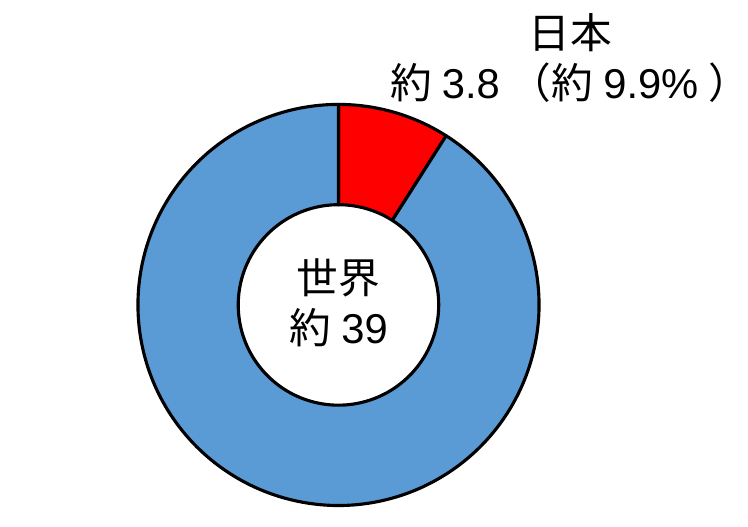

日本
約3.8（約9.9%）

### Chart

| Category |  |
|---|---|
世界
約39